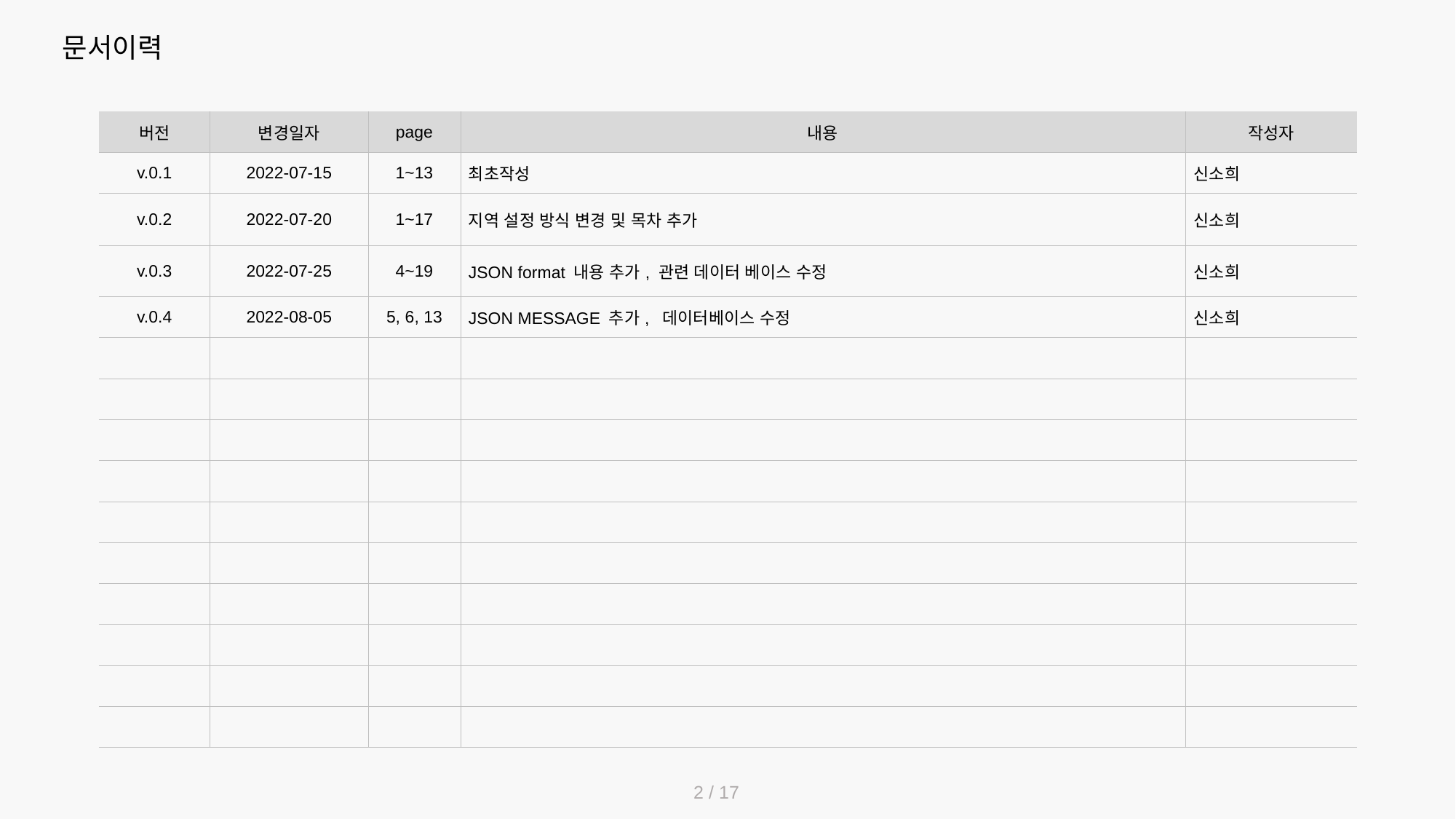

문서이력
| 버전 | 변경일자 | page | 내용 | 작성자 |
| --- | --- | --- | --- | --- |
| v.0.1 | 2022-07-15 | 1~13 | 최초작성 | 신소희 |
| v.0.2 | 2022-07-20 | 1~17 | 지역 설정 방식 변경 및 목차 추가 | 신소희 |
| v.0.3 | 2022-07-25 | 4~19 | JSON format 내용 추가, 관련 데이터 베이스 수정 | 신소희 |
| v.0.4 | 2022-08-05 | 5, 6, 13 | JSON MESSAGE 추가, 데이터베이스 수정 | 신소희 |
|  |  |  |  |  |
|  |  |  |  |  |
|  |  |  |  |  |
|  |  |  |  |  |
|  |  |  |  |  |
|  |  |  |  |  |
|  |  |  |  |  |
|  |  |  |  |  |
|  |  |  |  |  |
|  |  |  |  |  |